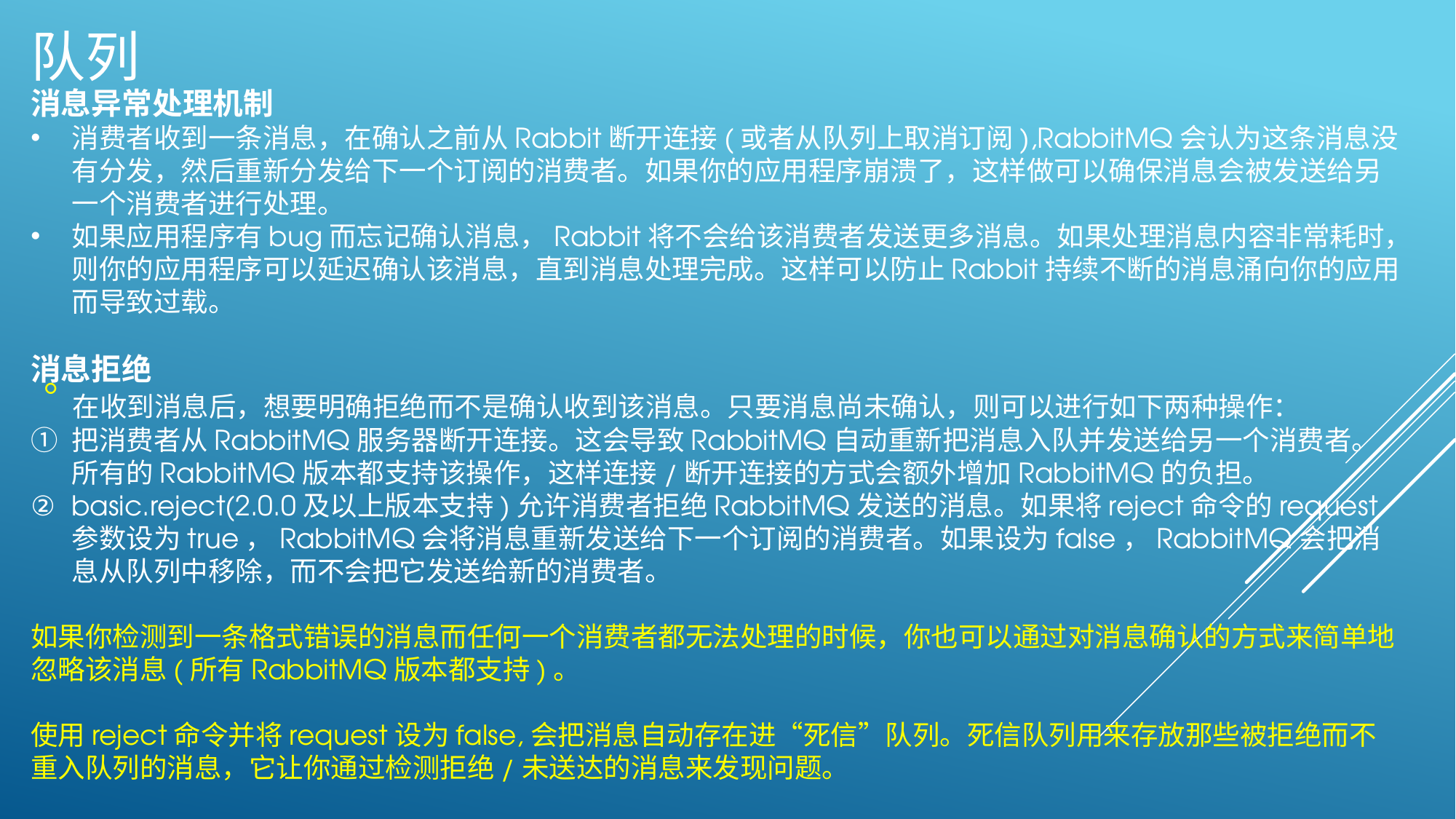

# 队列
消息异常处理机制
消费者收到一条消息，在确认之前从Rabbit断开连接(或者从队列上取消订阅),RabbitMQ会认为这条消息没有分发，然后重新分发给下一个订阅的消费者。如果你的应用程序崩溃了，这样做可以确保消息会被发送给另一个消费者进行处理。
如果应用程序有bug而忘记确认消息，Rabbit将不会给该消费者发送更多消息。如果处理消息内容非常耗时，则你的应用程序可以延迟确认该消息，直到消息处理完成。这样可以防止Rabbit持续不断的消息涌向你的应用而导致过载。

消息拒绝
     在收到消息后，想要明确拒绝而不是确认收到该消息。只要消息尚未确认，则可以进行如下两种操作：
把消费者从RabbitMQ服务器断开连接。这会导致RabbitMQ自动重新把消息入队并发送给另一个消费者。所有的RabbitMQ版本都支持该操作，这样连接/断开连接的方式会额外增加RabbitMQ的负担。
basic.reject(2.0.0及以上版本支持)允许消费者拒绝RabbitMQ发送的消息。如果将reject命令的request参数设为true，RabbitMQ会将消息重新发送给下一个订阅的消费者。如果设为false，RabbitMQ会把消息从队列中移除，而不会把它发送给新的消费者。

如果你检测到一条格式错误的消息而任何一个消费者都无法处理的时候，你也可以通过对消息确认的方式来简单地忽略该消息(所有RabbitMQ版本都支持)。

使用reject命令并将request设为false,会把消息自动存在进“死信”队列。死信队列用来存放那些被拒绝而不重入队列的消息，它让你通过检测拒绝/未送达的消息来发现问题。

。